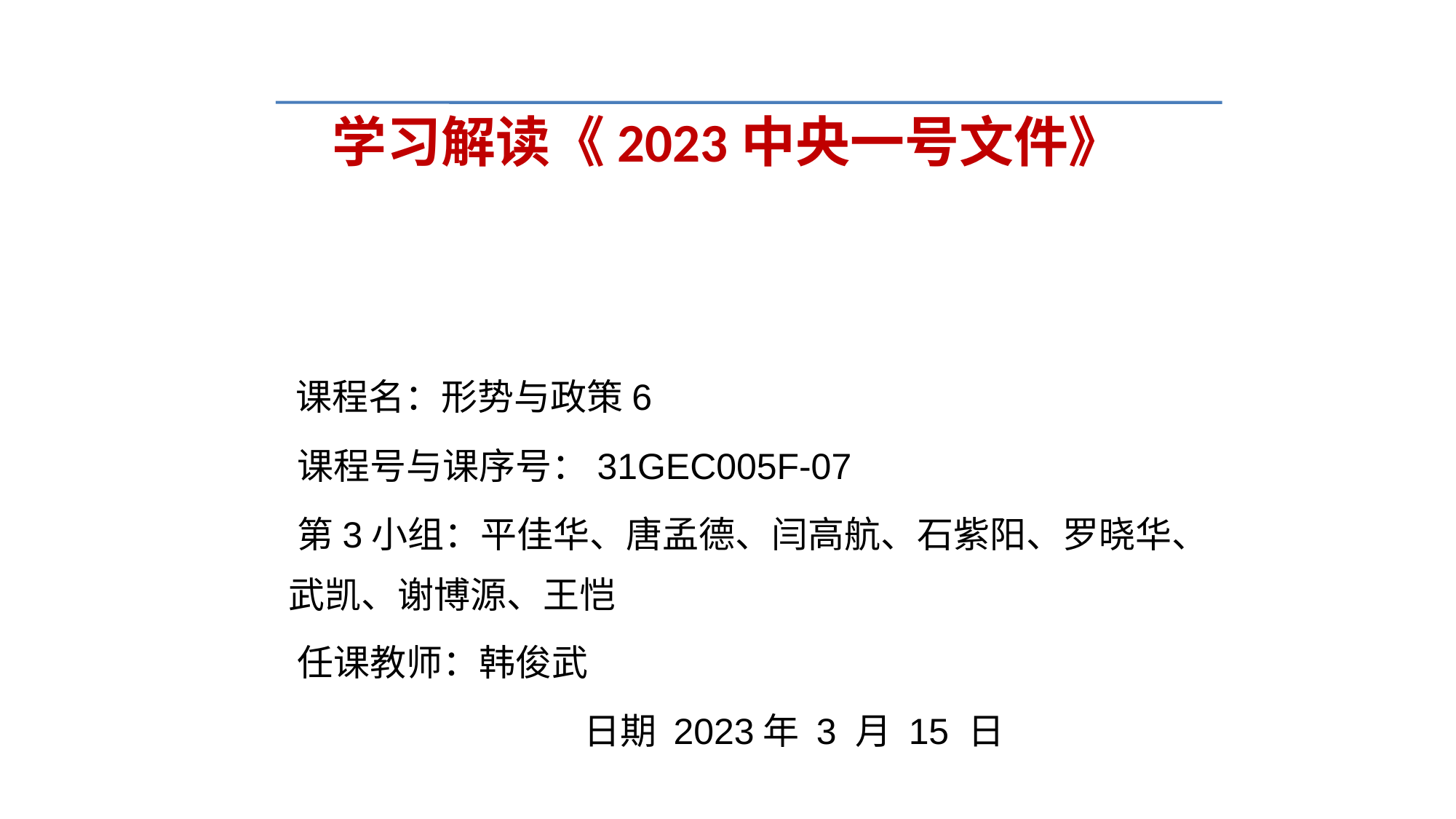

学习解读《2023中央一号文件》

    课程名：形势与政策6
     课程号与课序号：31GEC005F-07
     第3小组：平佳华、唐孟德、闫高航、石紫阳、罗晓华、武凯、谢博源、王恺
     任课教师：韩俊武
                                        日期 2023年 3 月 15 日